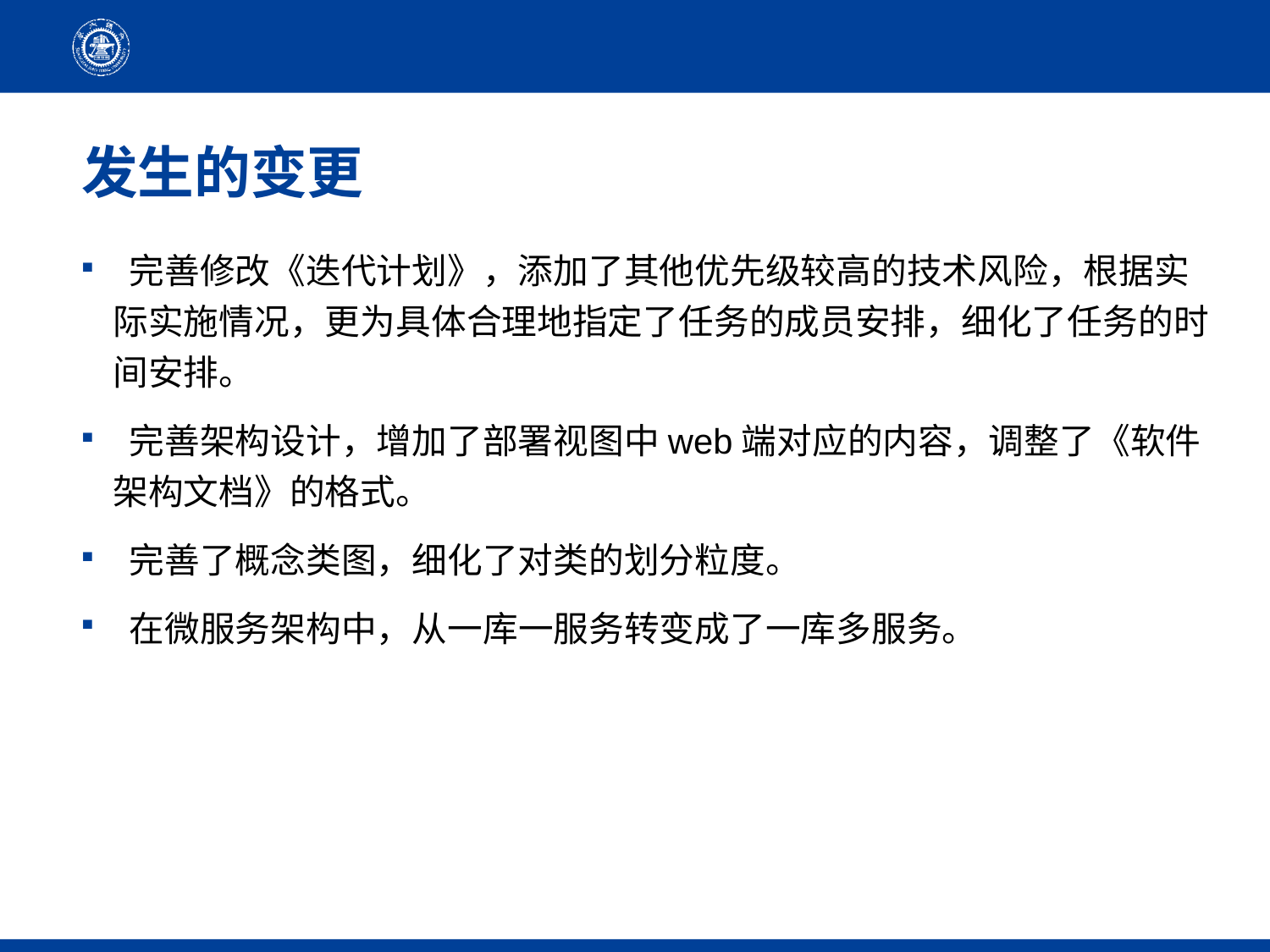

# 发生的变更
 完善修改《迭代计划》，添加了其他优先级较高的技术风险，根据实际实施情况，更为具体合理地指定了任务的成员安排，细化了任务的时间安排。
 完善架构设计，增加了部署视图中web端对应的内容，调整了《软件架构文档》的格式。
 完善了概念类图，细化了对类的划分粒度。
 在微服务架构中，从一库一服务转变成了一库多服务。